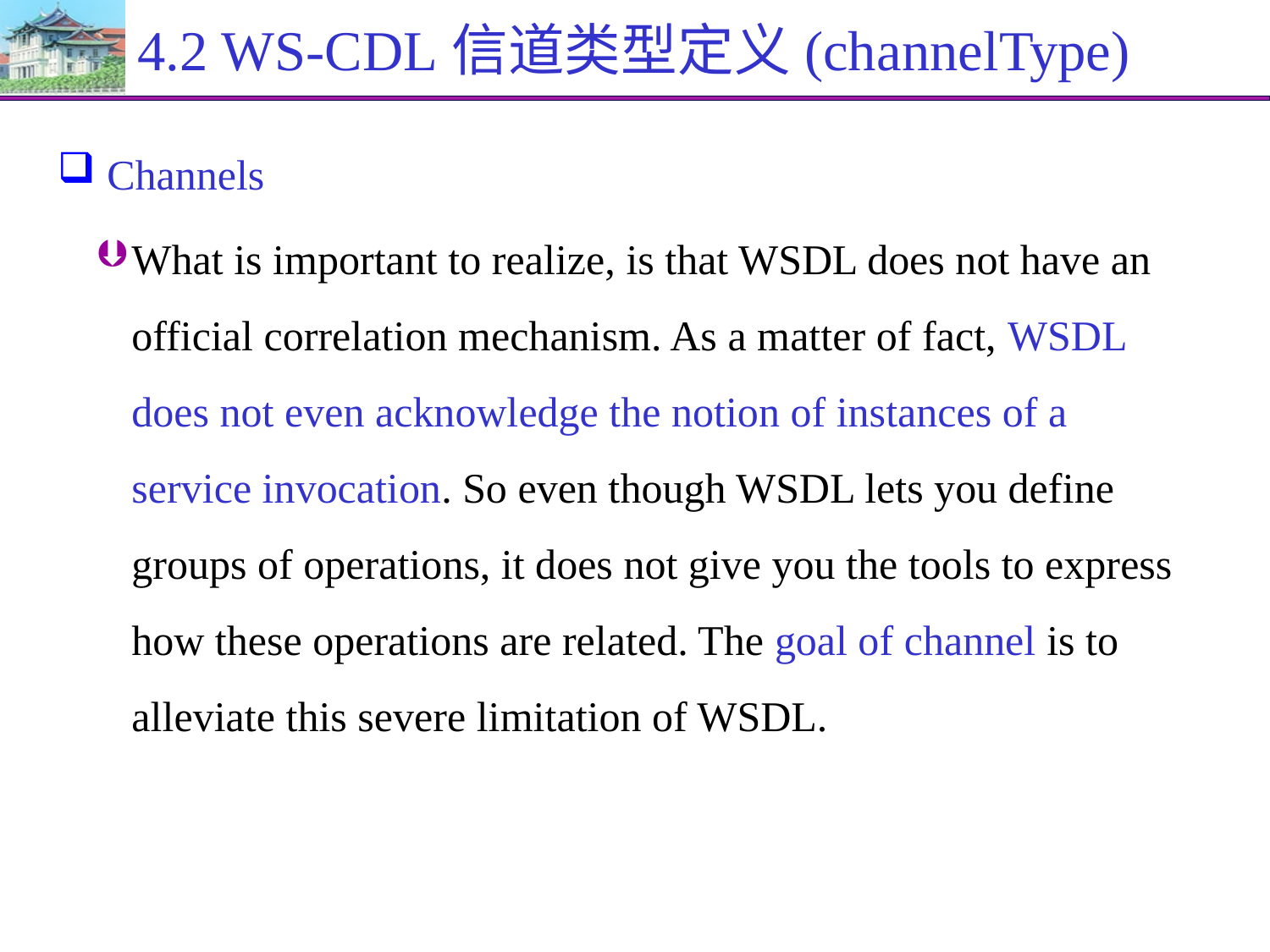

# 4.2 WS-CDL信道类型定义(channelType)
Channels
What is important to realize, is that WSDL does not have an official correlation mechanism. As a matter of fact, WSDL does not even acknowledge the notion of instances of a service invocation. So even though WSDL lets you define groups of operations, it does not give you the tools to express how these operations are related. The goal of channel is to alleviate this severe limitation of WSDL.